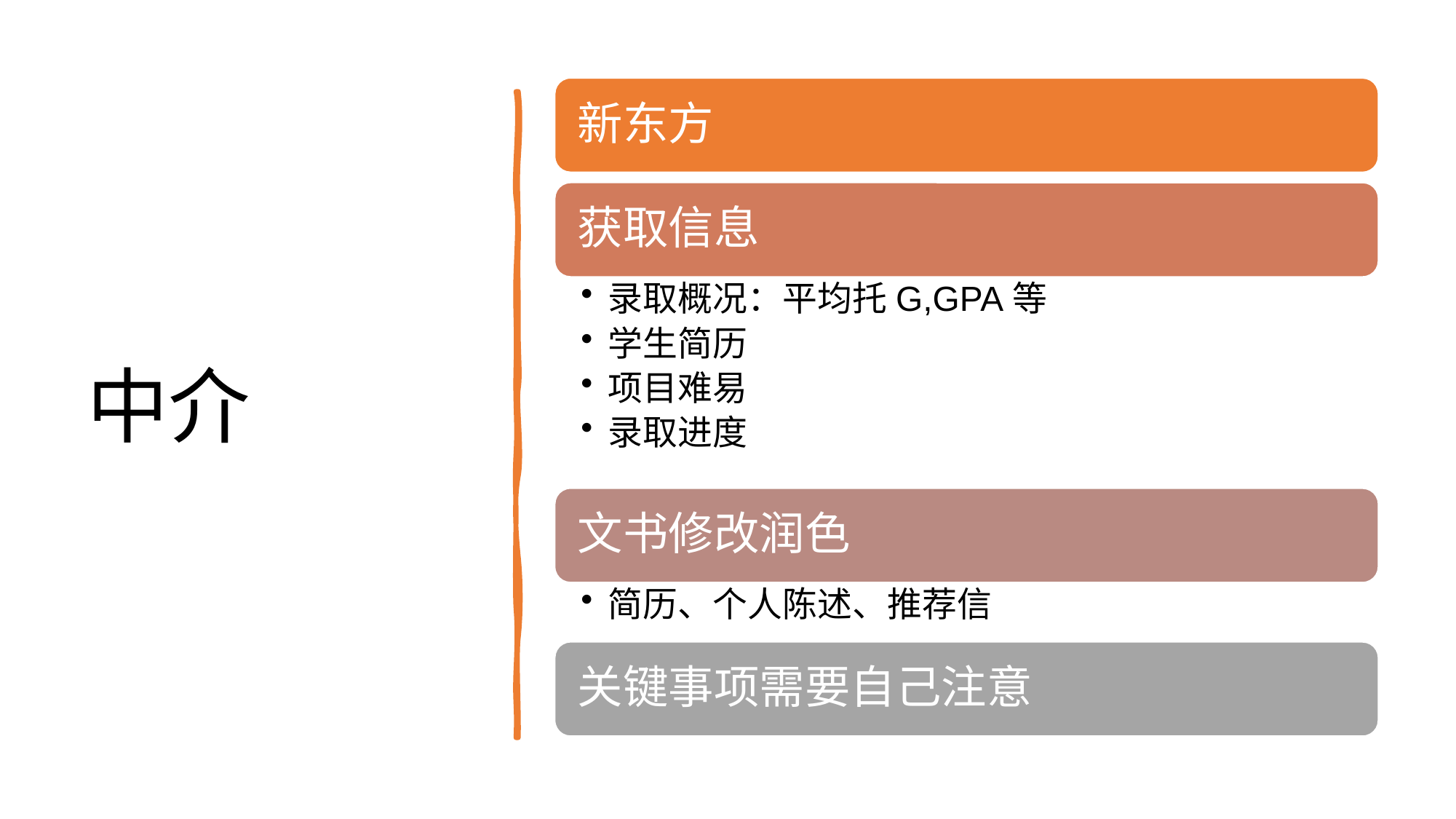

新东方
获取信息
录取概况：平均托G,GPA等
学生简历
项目难易
录取进度
文书修改润色
简历、个人陈述、推荐信
关键事项需要自己注意
# 中介